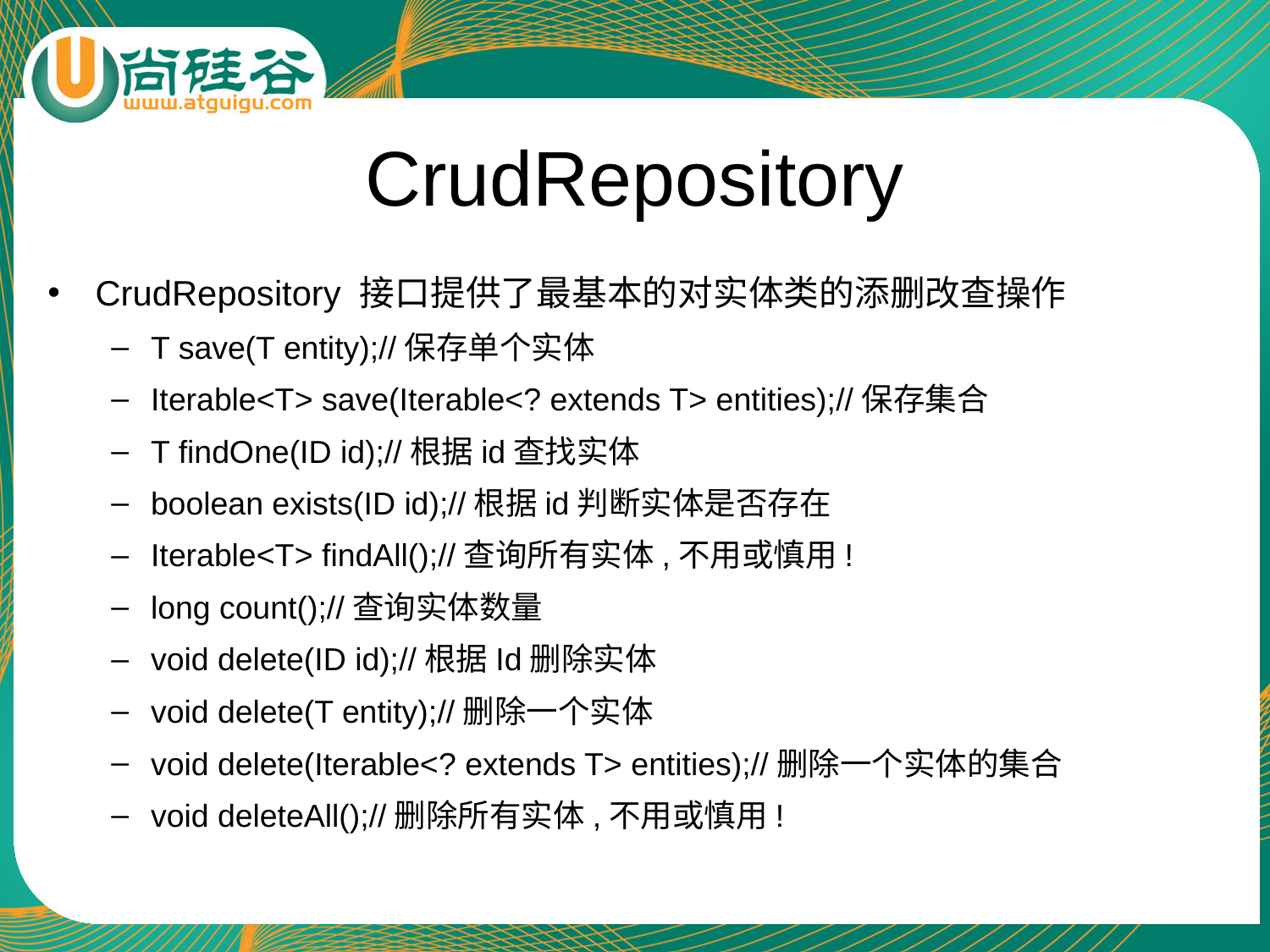

# CrudRepository
CrudRepository 接口提供了最基本的对实体类的添删改查操作
T save(T entity);//保存单个实体
Iterable<T> save(Iterable<? extends T> entities);//保存集合
T findOne(ID id);//根据id查找实体
boolean exists(ID id);//根据id判断实体是否存在
Iterable<T> findAll();//查询所有实体,不用或慎用!
long count();//查询实体数量
void delete(ID id);//根据Id删除实体
void delete(T entity);//删除一个实体
void delete(Iterable<? extends T> entities);//删除一个实体的集合
void deleteAll();//删除所有实体,不用或慎用!